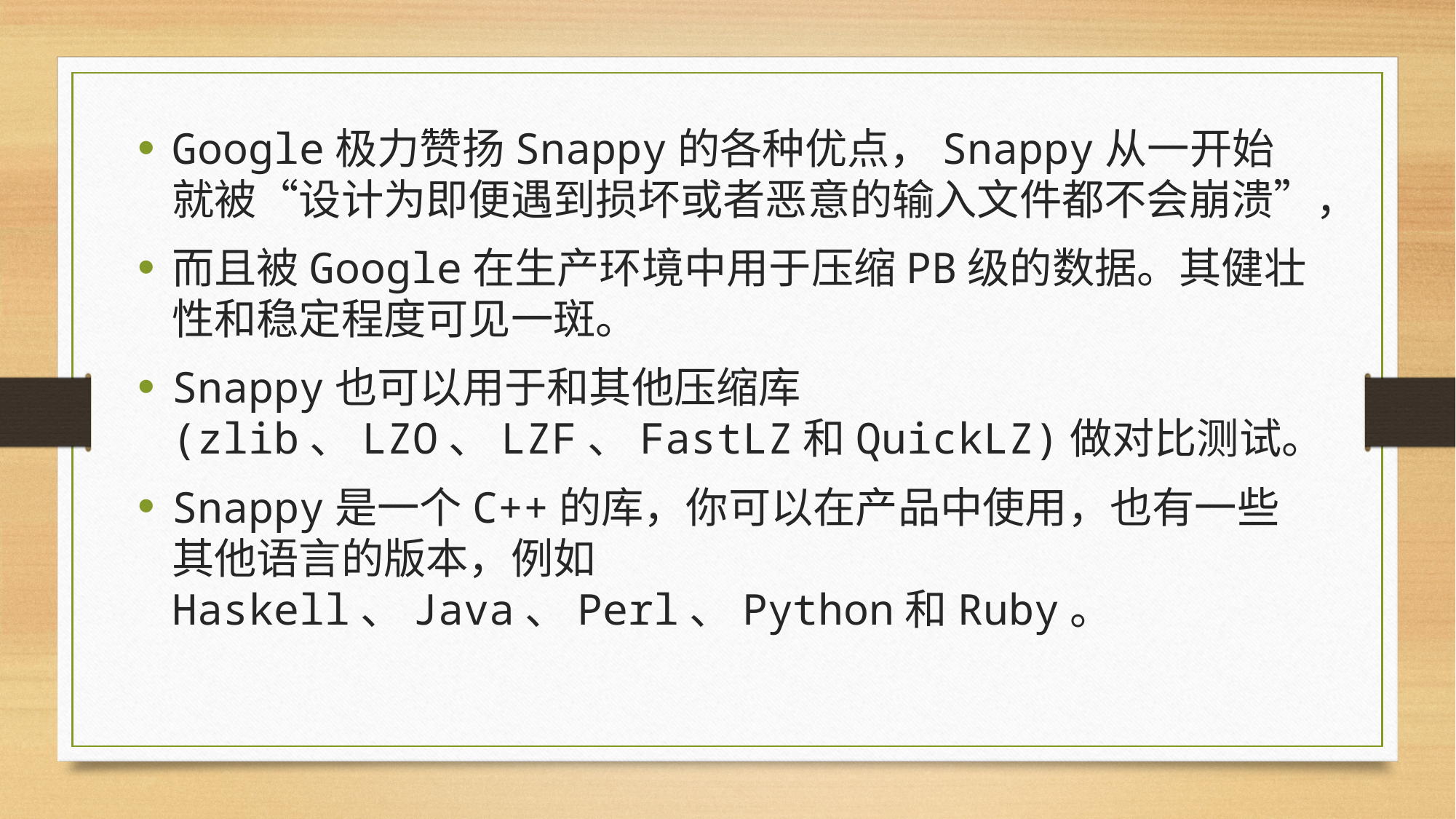

Google极力赞扬Snappy的各种优点，Snappy从一开始就被“设计为即便遇到损坏或者恶意的输入文件都不会崩溃”，
而且被Google在生产环境中用于压缩PB级的数据。其健壮性和稳定程度可见一斑。
Snappy也可以用于和其他压缩库(zlib、LZO、LZF、FastLZ和QuickLZ)做对比测试。
Snappy是一个C++的库，你可以在产品中使用，也有一些其他语言的版本，例如Haskell、Java、Perl、Python和Ruby。